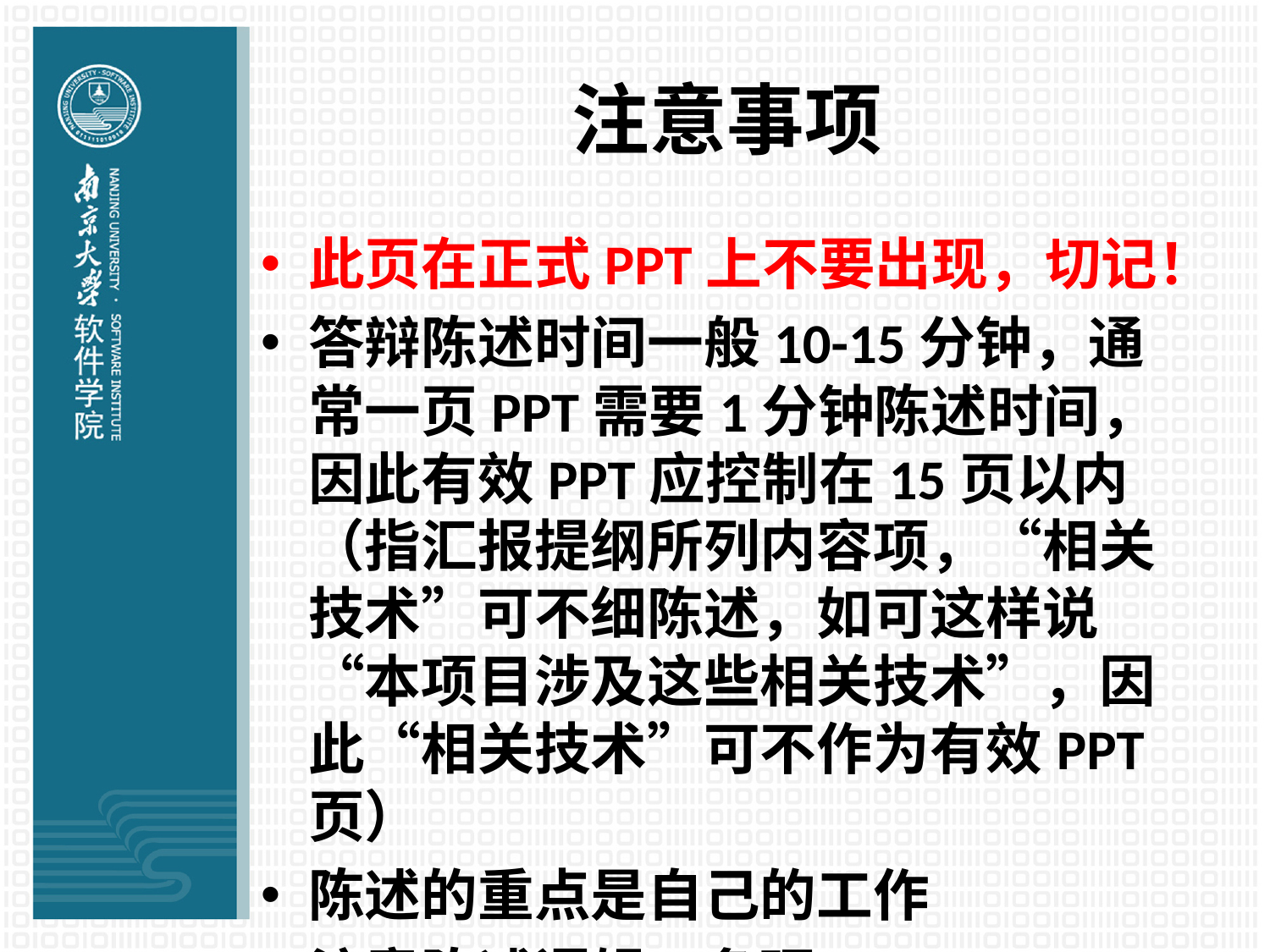

# 注意事项
此页在正式PPT上不要出现，切记！
答辩陈述时间一般10-15分钟，通常一页PPT需要1分钟陈述时间，因此有效PPT应控制在15页以内（指汇报提纲所列内容项，“相关技术”可不细陈述，如可这样说“本项目涉及这些相关技术”，因此“相关技术”可不作为有效PPT页）
陈述的重点是自己的工作
注意陈述逻辑、条理